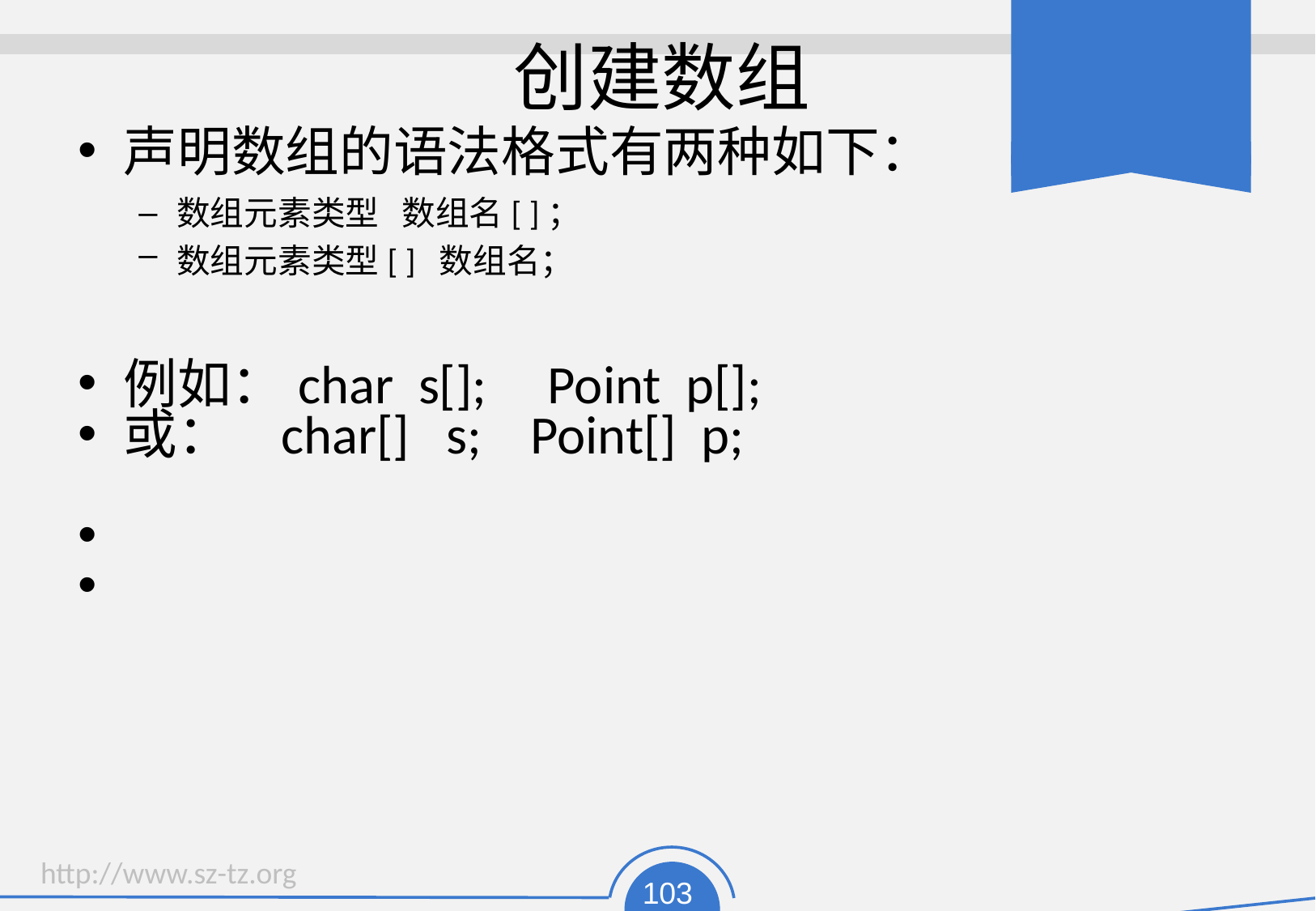

# 创建数组
声明数组的语法格式有两种如下：
数组元素类型   数组名[ ]；
数组元素类型[ ]  数组名；

例如：char  s[];     Point  p[];
或：   char[]   s;    Point[]  p;